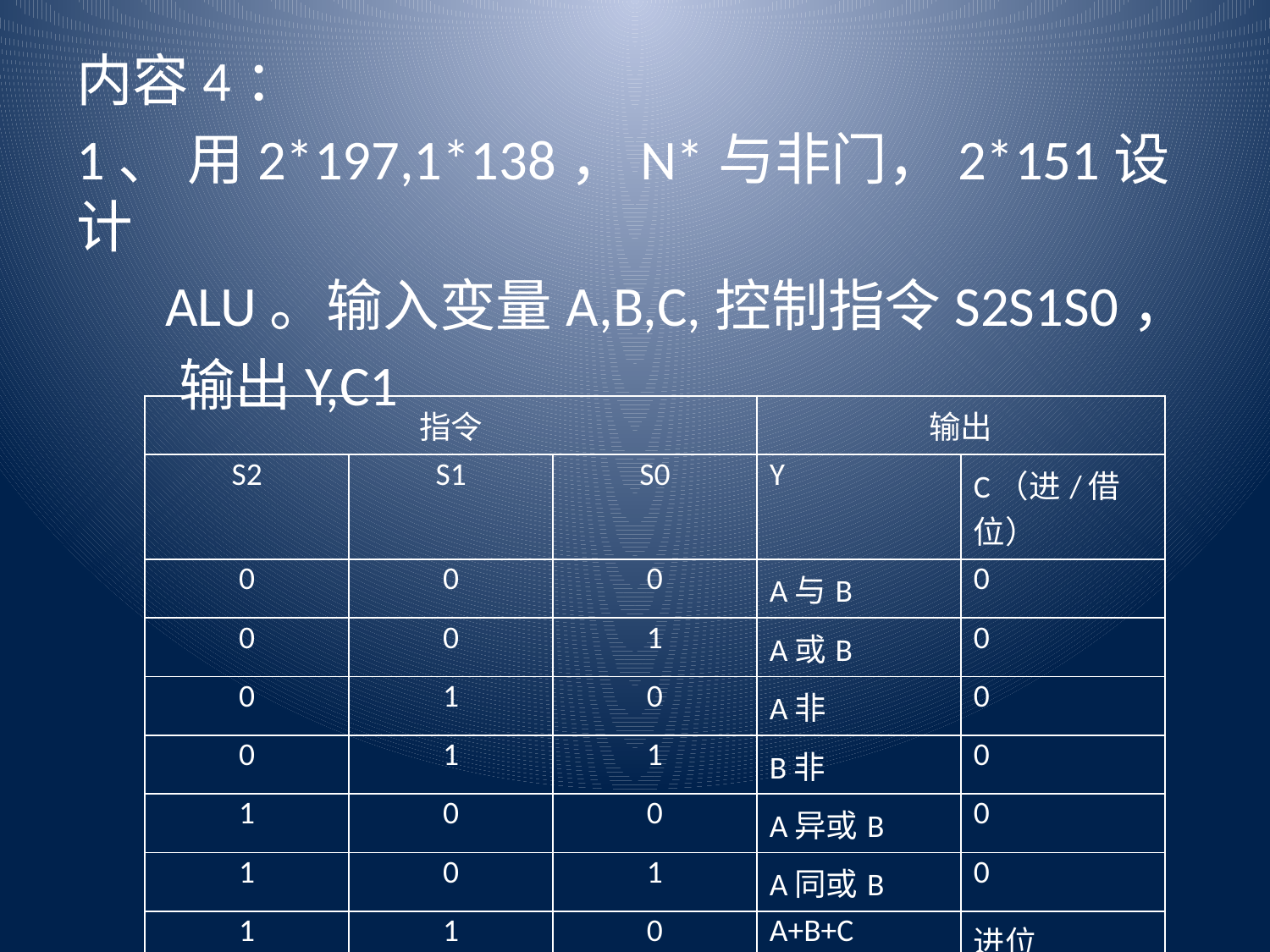

# 内容4：
1、 用2*197,1*138，N*与非门，2*151设计
       ALU。输入变量A,B,C,控制指令S2S1S0，
       输出Y,C1

| 指令 |  |  | 输出 |  |
| --- | --- | --- | --- | --- |
| S2 | S1 | S0 | Y | C（进/借位） |
| 0 | 0 | 0 | A与B | 0 |
| 0 | 0 | 1 | A或B | 0 |
| 0 | 1 | 0 | A非 | 0 |
| 0 | 1 | 1 | B非 | 0 |
| 1 | 0 | 0 | A异或B | 0 |
| 1 | 0 | 1 | A同或B | 0 |
| 1 | 1 | 0 | A+B+C | 进位 |
| 1 | 1 | 1 | A- B- C | 借位 |